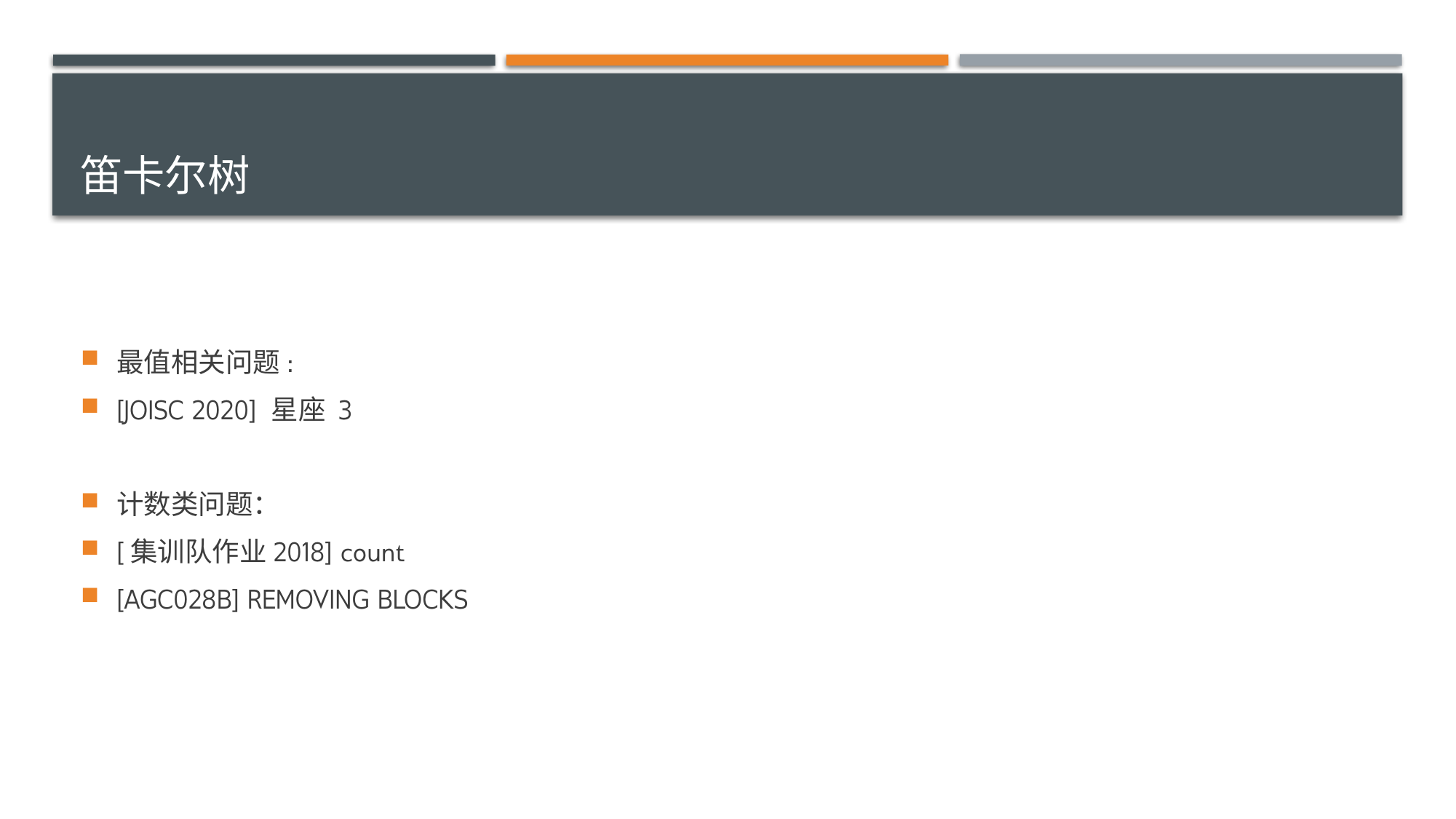

# 笛卡尔树
最值相关问题:
[JOISC 2020] 星座 3

计数类问题：
[集训队作业2018] count
[AGC028B] REMOVING BLOCKS